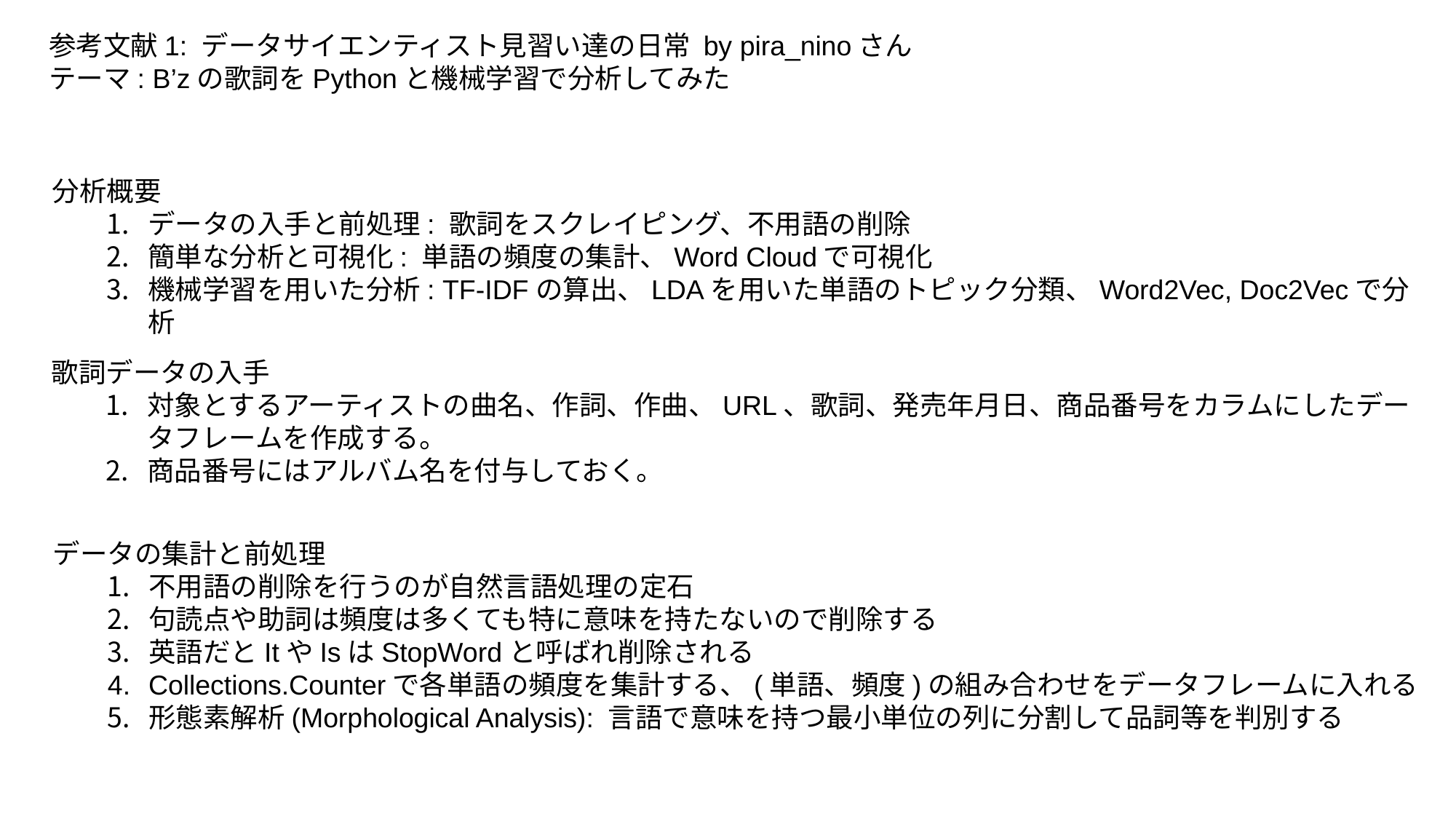

参考文献1: データサイエンティスト見習い達の日常 by pira_ninoさん
テーマ: B’zの歌詞をPythonと機械学習で分析してみた
分析概要
データの入手と前処理: 歌詞をスクレイピング、不用語の削除
簡単な分析と可視化: 単語の頻度の集計、Word Cloudで可視化
機械学習を用いた分析: TF-IDFの算出、LDAを用いた単語のトピック分類、Word2Vec, Doc2Vecで分析
歌詞データの入手
対象とするアーティストの曲名、作詞、作曲、URL、歌詞、発売年月日、商品番号をカラムにしたデータフレームを作成する。
商品番号にはアルバム名を付与しておく。
データの集計と前処理
不用語の削除を行うのが自然言語処理の定石
句読点や助詞は頻度は多くても特に意味を持たないので削除する
英語だとItやIsはStopWordと呼ばれ削除される
Collections.Counterで各単語の頻度を集計する、(単語、頻度)の組み合わせをデータフレームに入れる
形態素解析(Morphological Analysis): 言語で意味を持つ最小単位の列に分割して品詞等を判別する